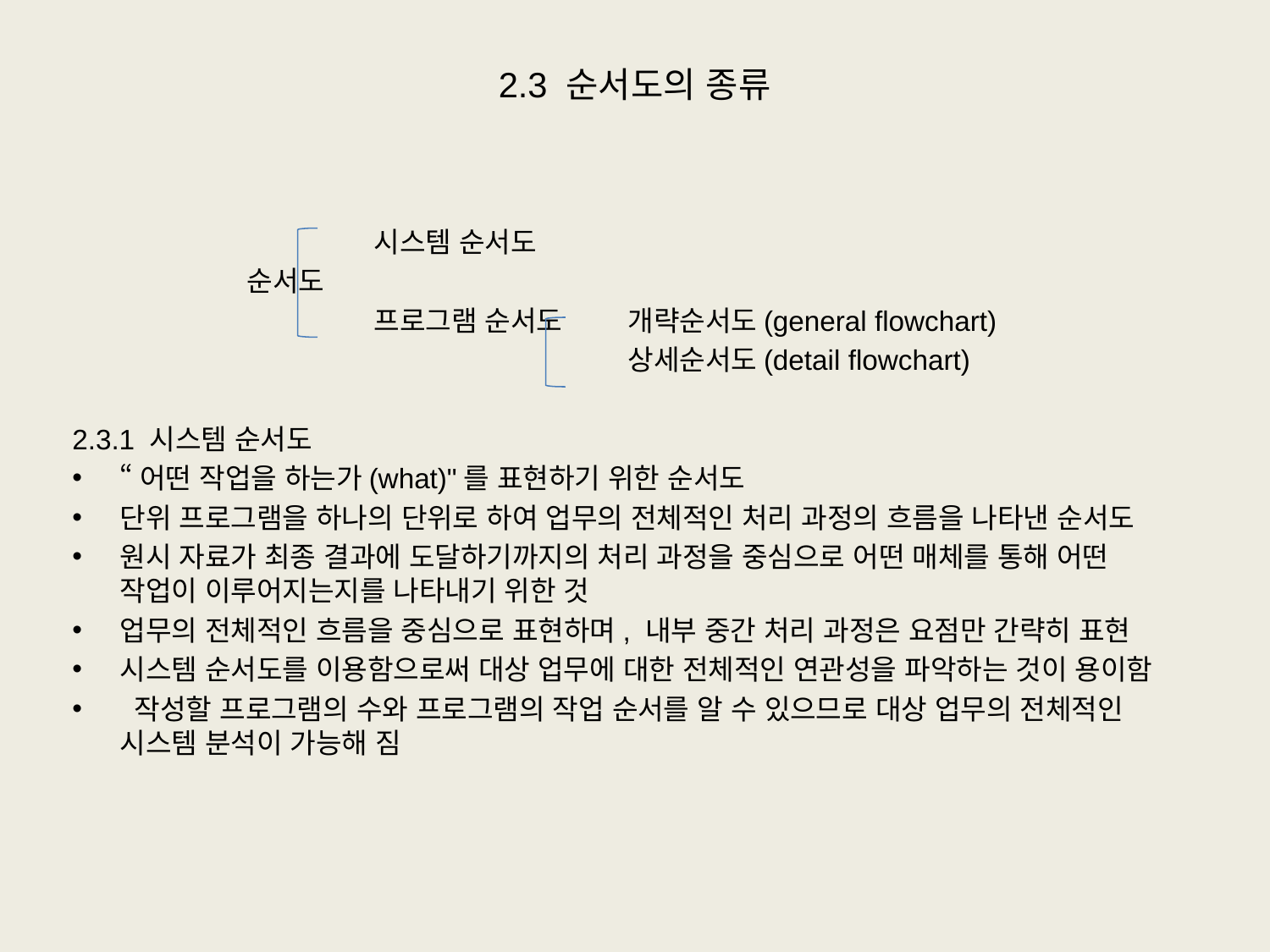

# 2.3 순서도의 종류

			시스템 순서도
		순서도
			프로그램 순서도	개략순서도(general flowchart)
					상세순서도(detail flowchart)

2.3.1 시스템 순서도
“어떤 작업을 하는가(what)"를 표현하기 위한 순서도
단위 프로그램을 하나의 단위로 하여 업무의 전체적인 처리 과정의 흐름을 나타낸 순서도
원시 자료가 최종 결과에 도달하기까지의 처리 과정을 중심으로 어떤 매체를 통해 어떤 작업이 이루어지는지를 나타내기 위한 것
업무의 전체적인 흐름을 중심으로 표현하며, 내부 중간 처리 과정은 요점만 간략히 표현
시스템 순서도를 이용함으로써 대상 업무에 대한 전체적인 연관성을 파악하는 것이 용이함
 작성할 프로그램의 수와 프로그램의 작업 순서를 알 수 있으므로 대상 업무의 전체적인 시스템 분석이 가능해 짐